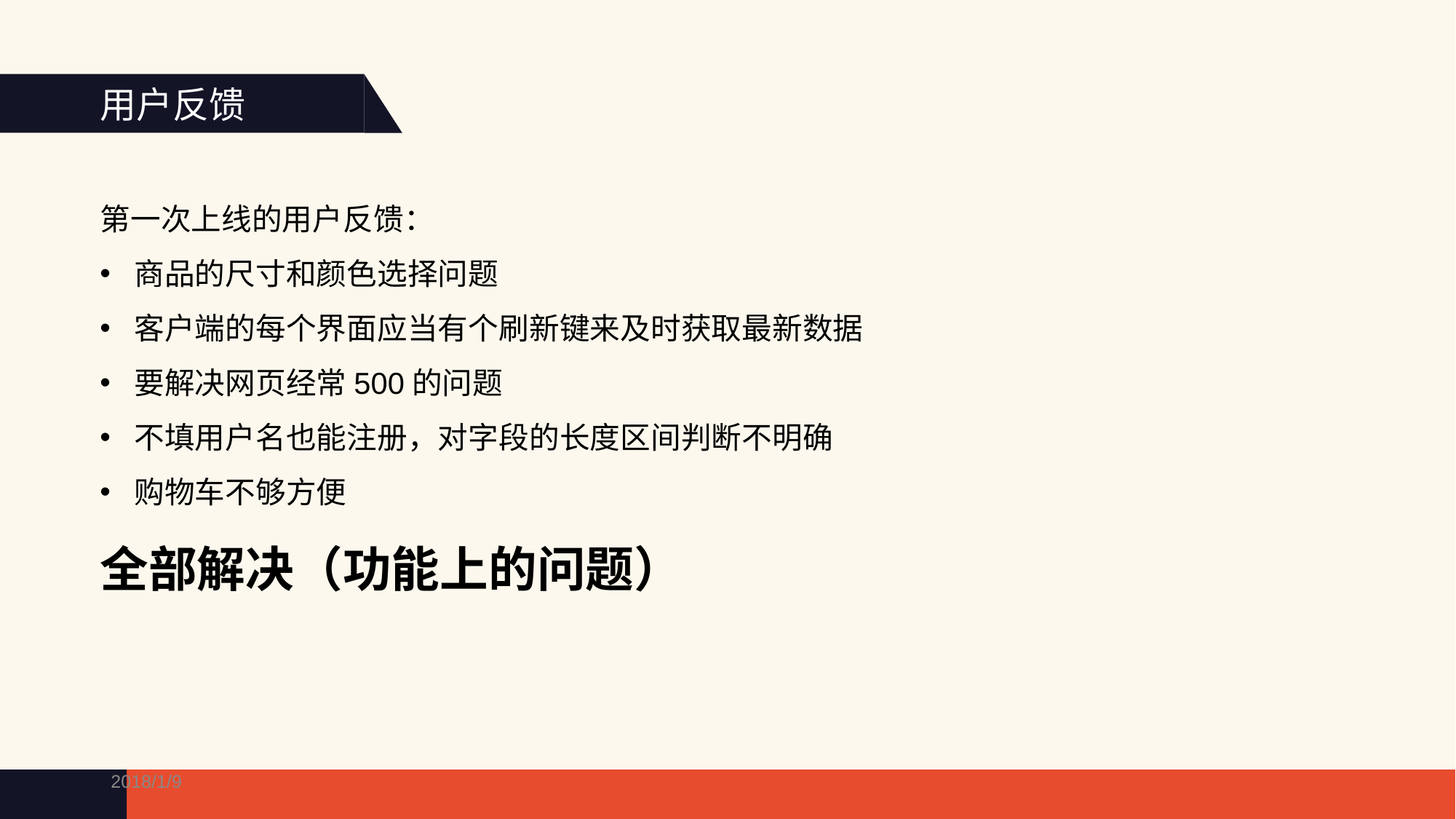

用户反馈
第一次上线的用户反馈：
商品的尺寸和颜色选择问题
客户端的每个界面应当有个刷新键来及时获取最新数据
要解决网页经常500的问题
不填用户名也能注册，对字段的长度区间判断不明确
购物车不够方便
全部解决（功能上的问题）

2018/1/9